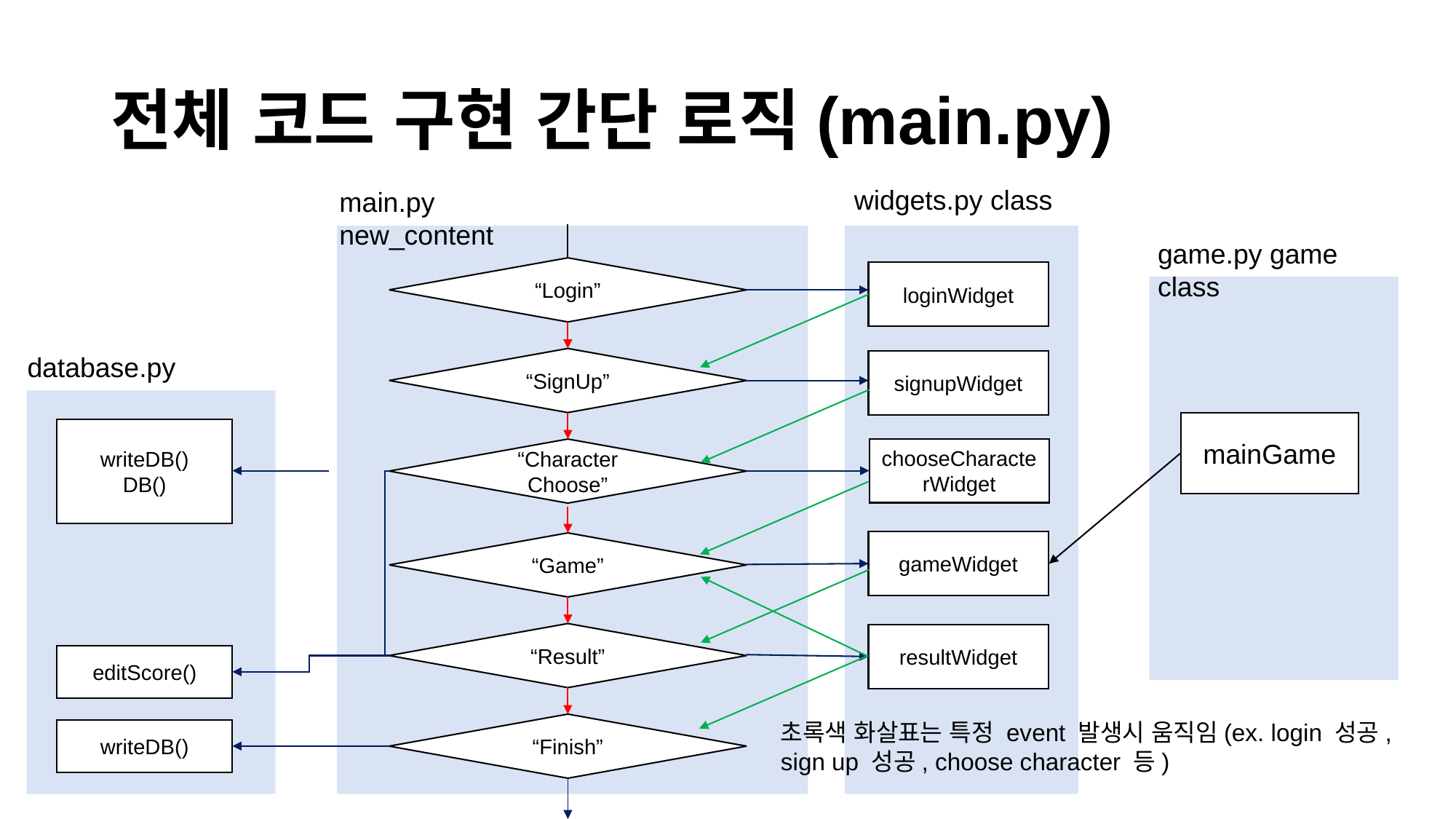

# 전체 코드 구현 간단 로직(main.py)
widgets.py class
main.py       new_content

game.py game class
“Login”
loginWidget

database.py
“SignUp”
signupWidget

mainGame
writeDB()
DB()
chooseCharacterWidget
“Character Choose”
gameWidget
“Game”
“Result”
resultWidget
editScore()
초록색 화살표는 특정 event 발생시 움직임(ex. login 성공, sign up 성공, choose character 등)
“Finish”
writeDB()